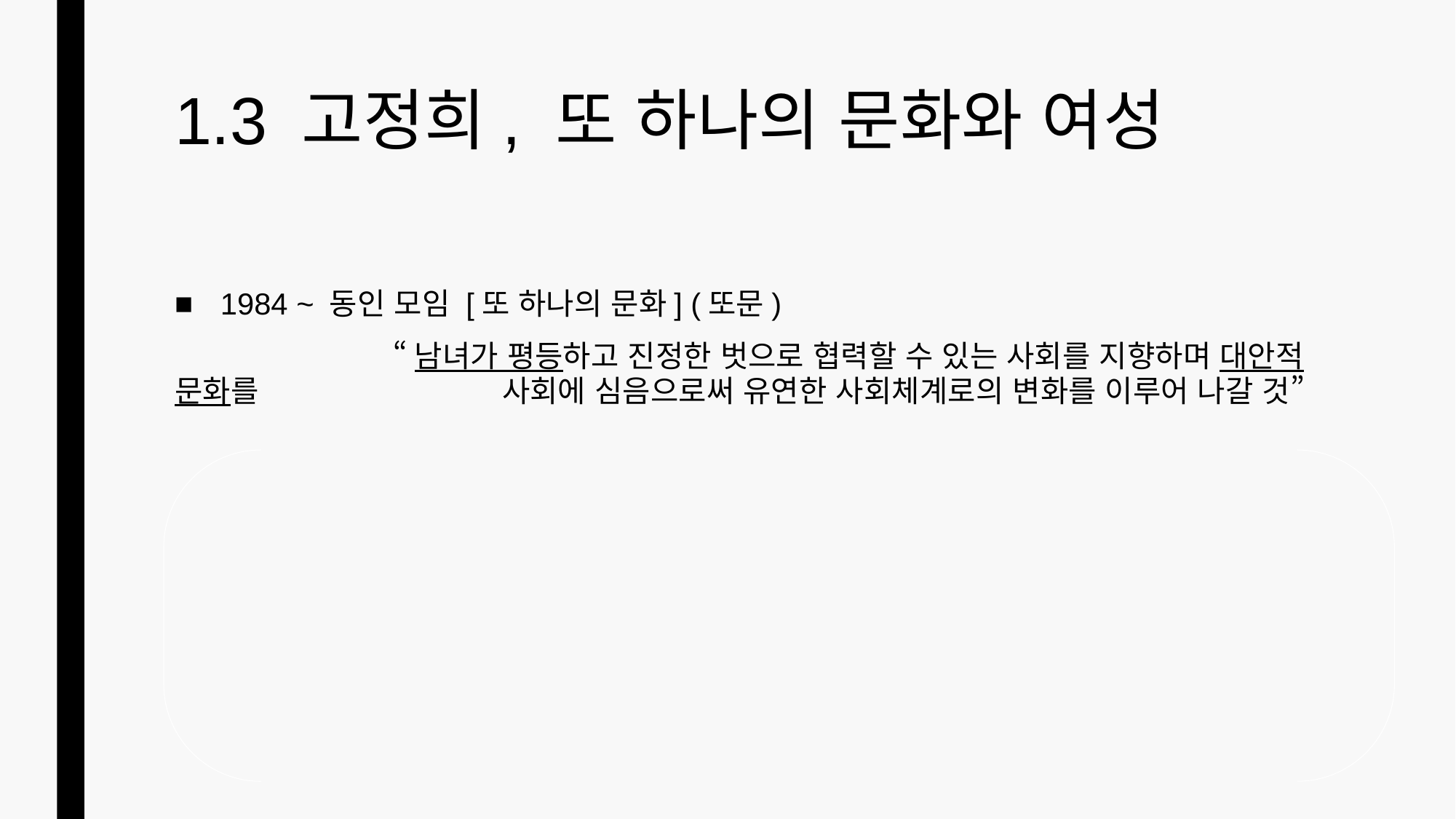

# 1.3 고정희, 또 하나의 문화와 여성
1984 ~	동인 모임 [또 하나의 문화] (또문)
		“남녀가 평등하고 진정한 벗으로 협력할 수 있는 사회를 지향하며 대안적 문화를 			사회에 심음으로써 유연한 사회체계로의 변화를 이루어 나갈 것”